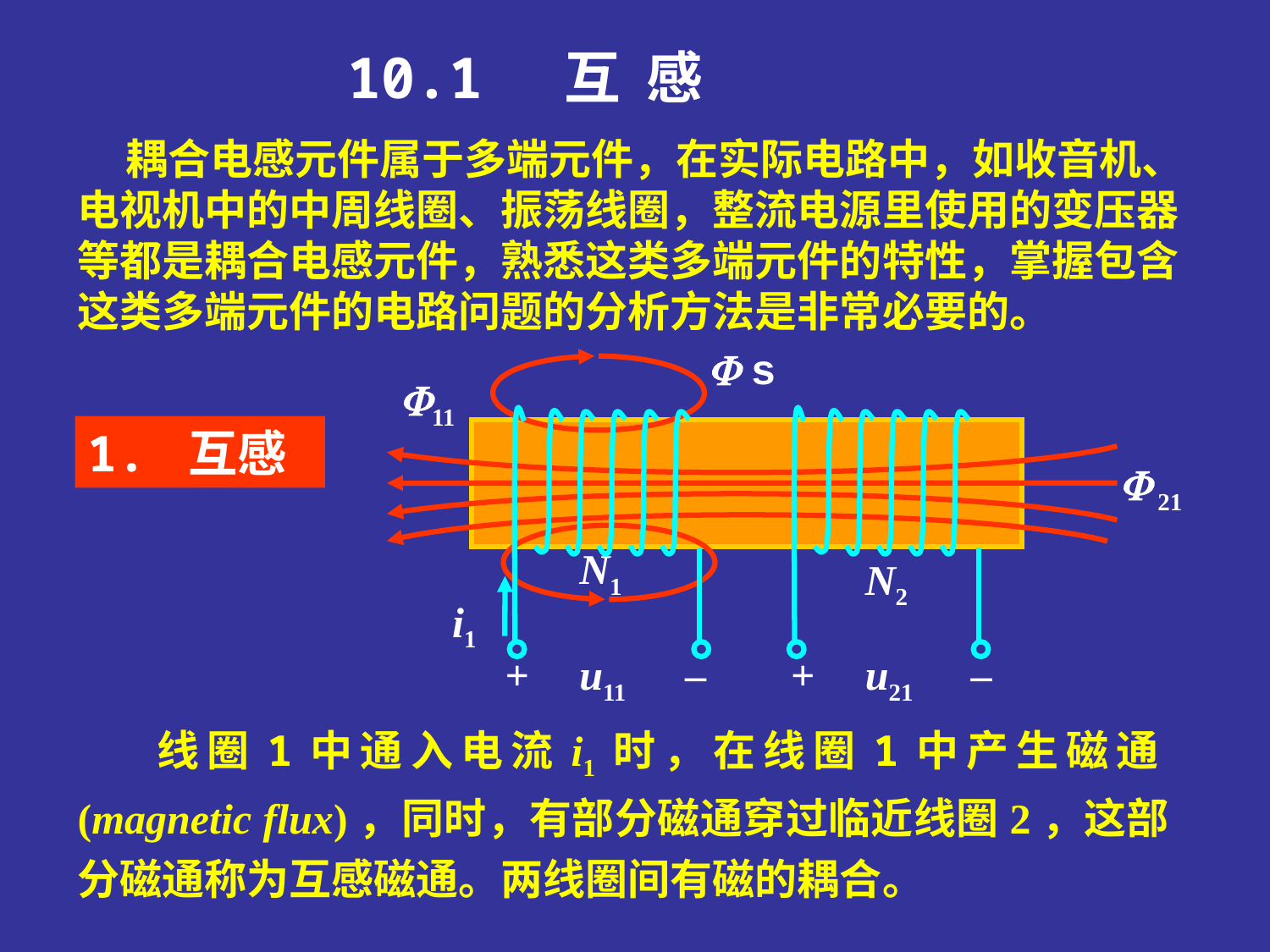

10.1  互  感
    耦合电感元件属于多端元件，在实际电路中，如收音机、电视机中的中周线圈、振荡线圈，整流电源里使用的变压器等都是耦合电感元件，熟悉这类多端元件的特性，掌握包含这类多端元件的电路问题的分析方法是非常必要的。
Φ s

Φ11

Φ 21

N1
N2

i1
+
u11
–
+
u21
–

1. 互感
线圈1中通入电流i1时，在线圈1中产生磁通(magnetic flux)，同时，有部分磁通穿过临近线圈2，这部分磁通称为互感磁通。两线圈间有磁的耦合。